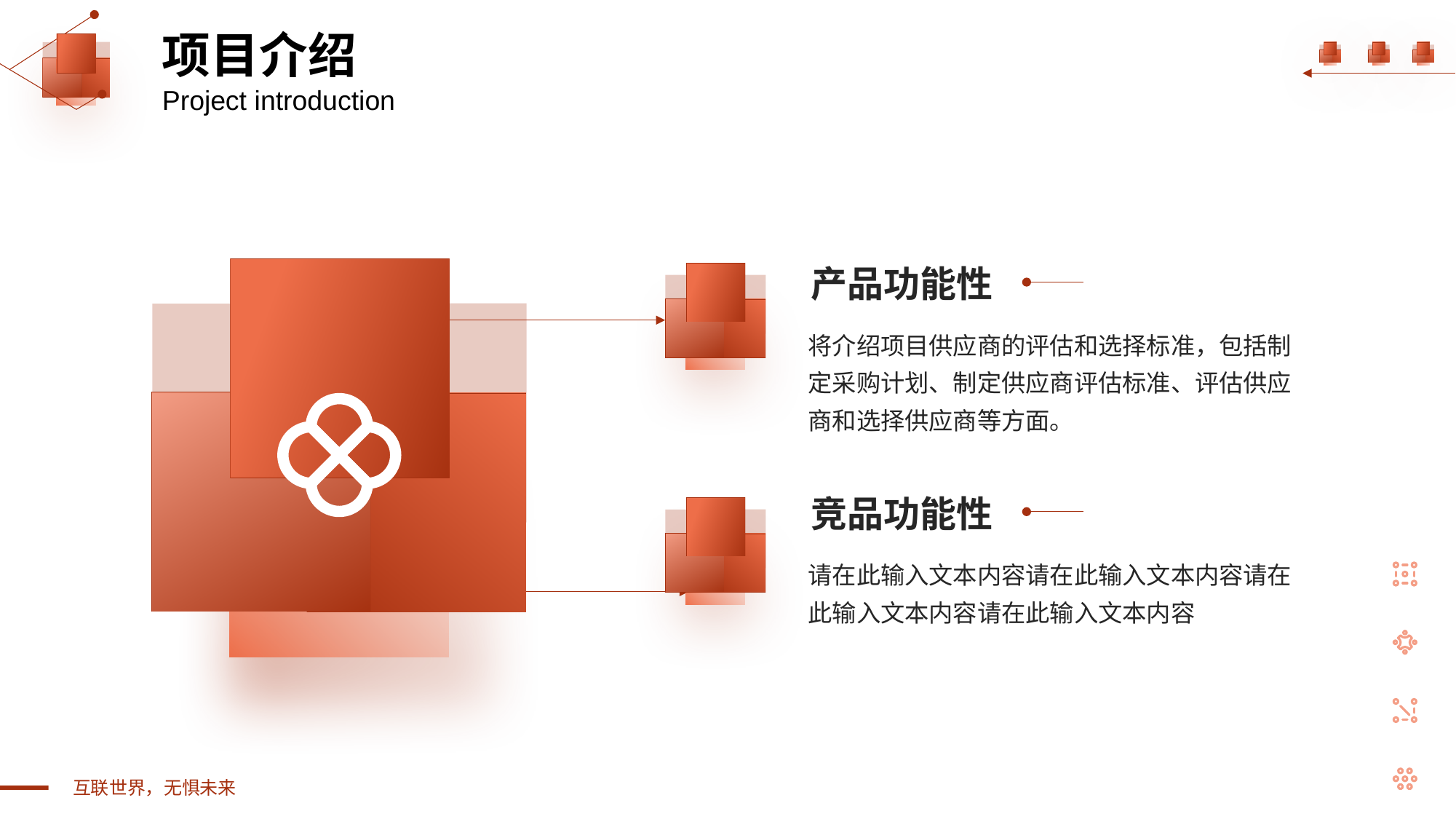

项目介绍
Project introduction

产品功能性

将介绍项目供应商的评估和选择标准，包括制定采购计划、制定供应商评估标准、评估供应商和选择供应商等方面。

竞品功能性

请在此输入文本内容请在此输入文本内容请在此输入文本内容请在此输入文本内容